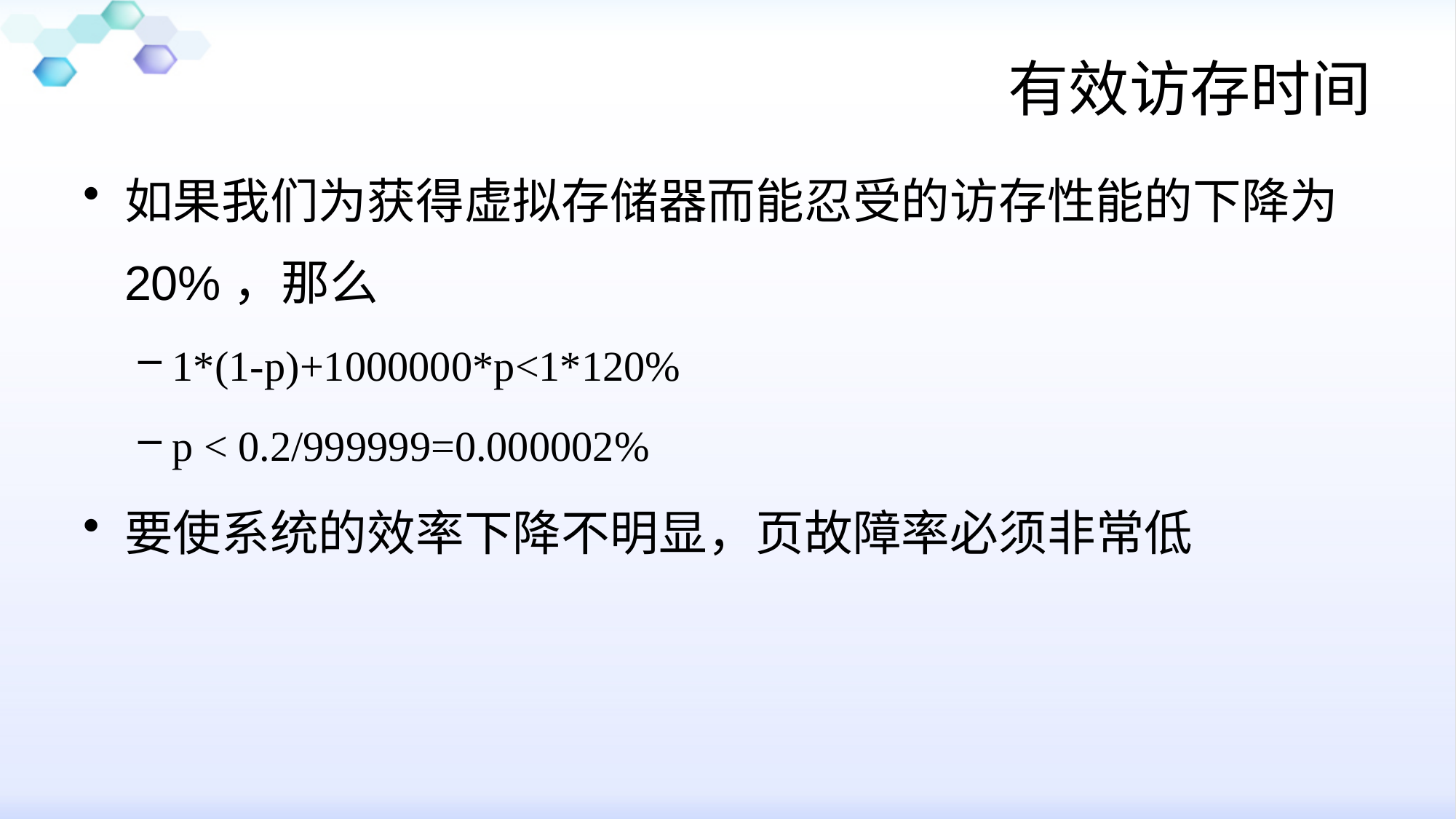

# 有效访存时间
如果我们为获得虚拟存储器而能忍受的访存性能的下降为20%，那么
1*(1-p)+1000000*p<1*120%
p < 0.2/999999=0.000002%
要使系统的效率下降不明显，页故障率必须非常低